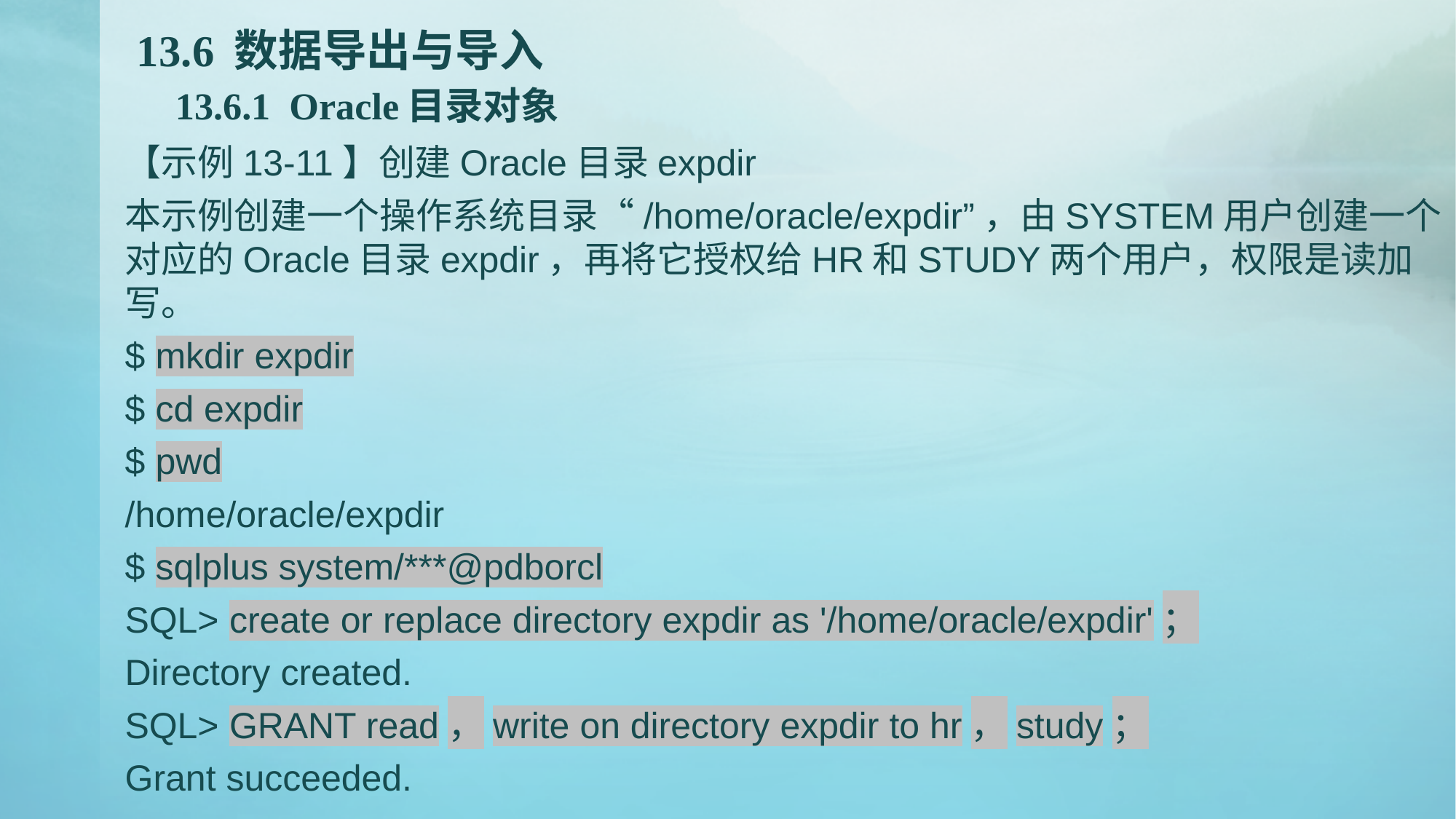

# 13.6 数据导出与导入 13.6.1  Oracle目录对象
【示例13-11】创建Oracle目录expdir
本示例创建一个操作系统目录“/home/oracle/expdir”，由SYSTEM用户创建一个对应的Oracle目录expdir，再将它授权给HR和STUDY两个用户，权限是读加写。
$ mkdir expdir
$ cd expdir
$ pwd
/home/oracle/expdir
$ sqlplus system/***@pdborcl
SQL> create or replace directory expdir as '/home/oracle/expdir'；
Directory created.
SQL> GRANT read，write on directory expdir to hr，study；
Grant succeeded.